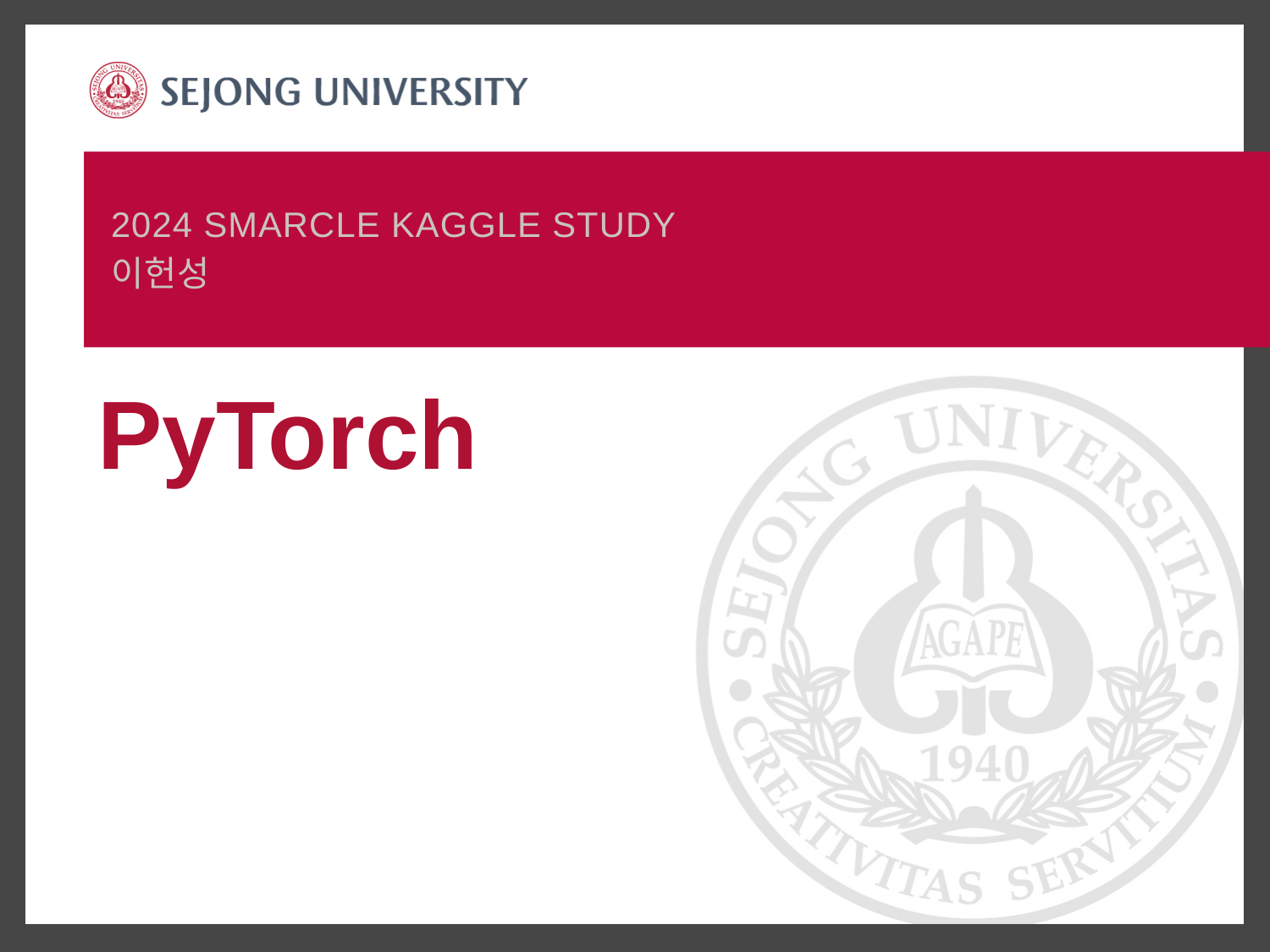

2024 SMARCLE KAGGLE STUDY
이헌성
# PyTorch